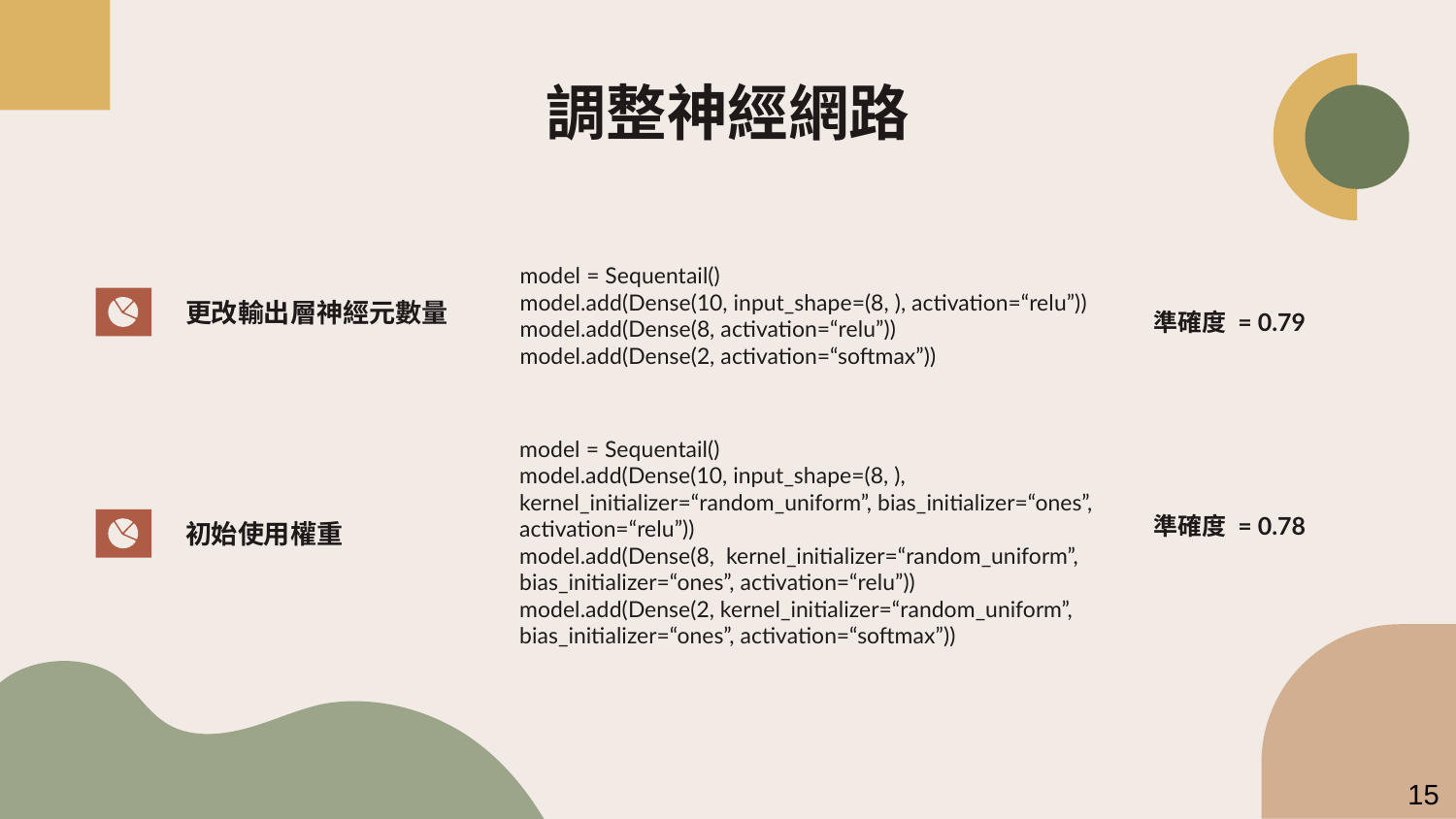

# 調整神經網路
model = Sequentail()
model.add(Dense(10, input_shape=(8, ), activation=“relu”))
model.add(Dense(8, activation=“relu”))
model.add(Dense(2, activation=“softmax”))

更改輸出層神經元數量
準確度 = 0.79
model = Sequentail()
model.add(Dense(10, input_shape=(8, ), kernel_initializer=“random_uniform”, bias_initializer=“ones”, activation=“relu”))
model.add(Dense(8,  kernel_initializer=“random_uniform”, bias_initializer=“ones”, activation=“relu”))
model.add(Dense(2, kernel_initializer=“random_uniform”, bias_initializer=“ones”, activation=“softmax”))
準確度 = 0.78

初始使用權重
15